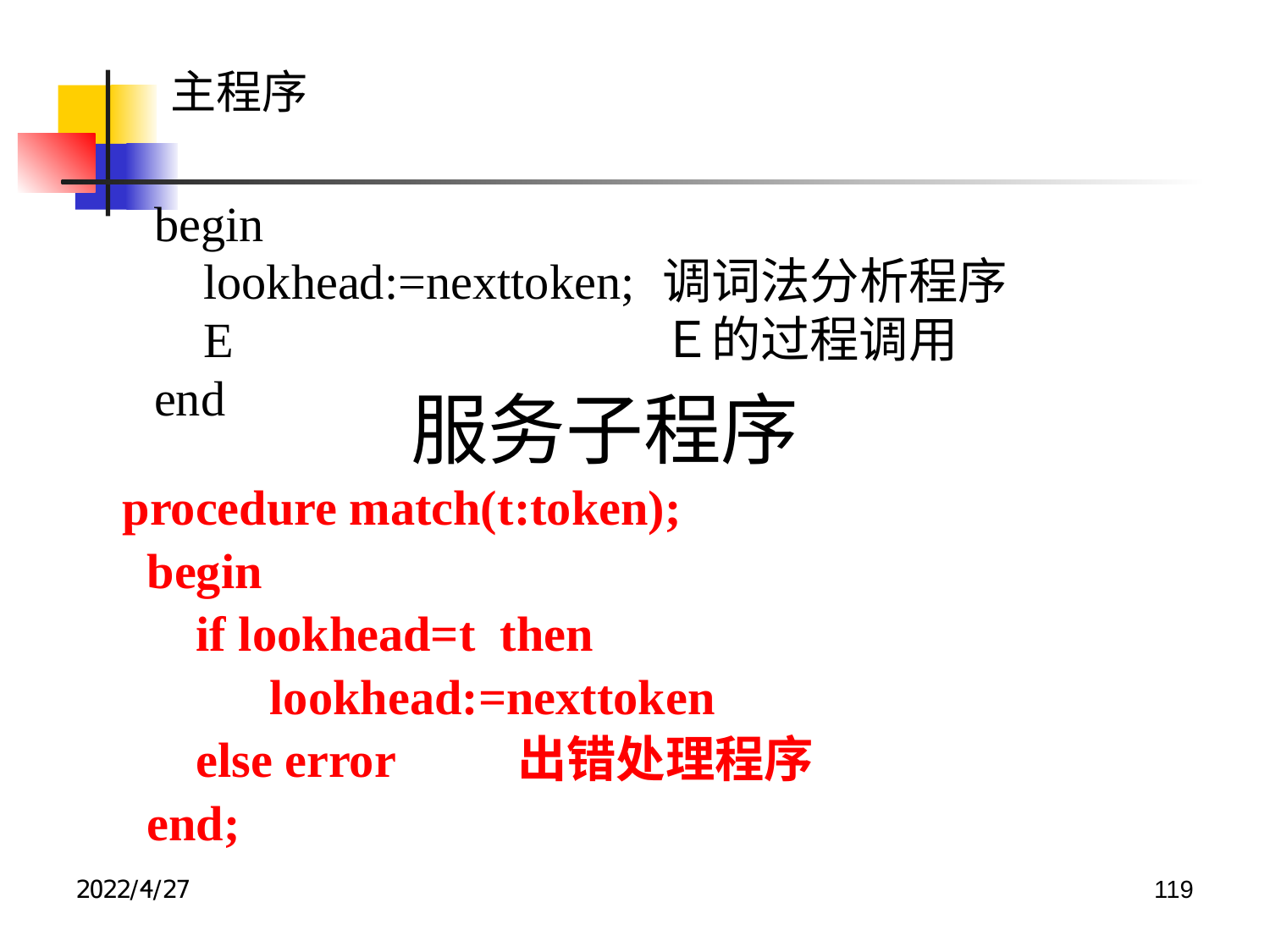

主程序
begin
    lookhead:=nexttoken;	调词法分析程序
    E 			   	Ｅ的过程调用
end
服务子程序
procedure match(t:token);
  begin
      if lookhead=t  then
            lookhead:=nexttoken
      else error         出错处理程序
  end;
2022/4/27
119